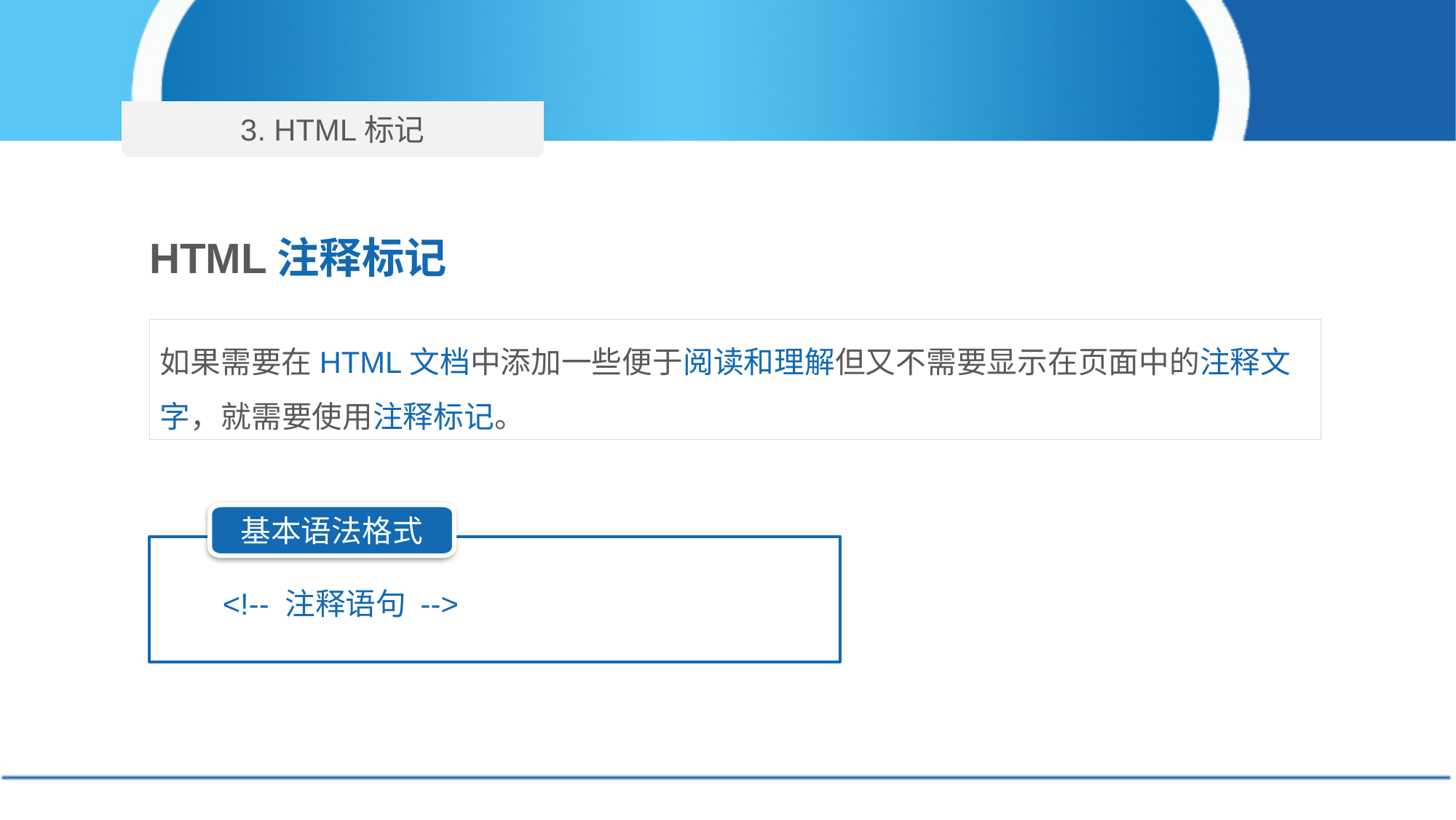

3. HTML标记
HTML注释标记
如果需要在HTML文档中添加一些便于阅读和理解但又不需要显示在页面中的注释文字，就需要使用注释标记。

基本语法格式
<!-- 注释语句 -->